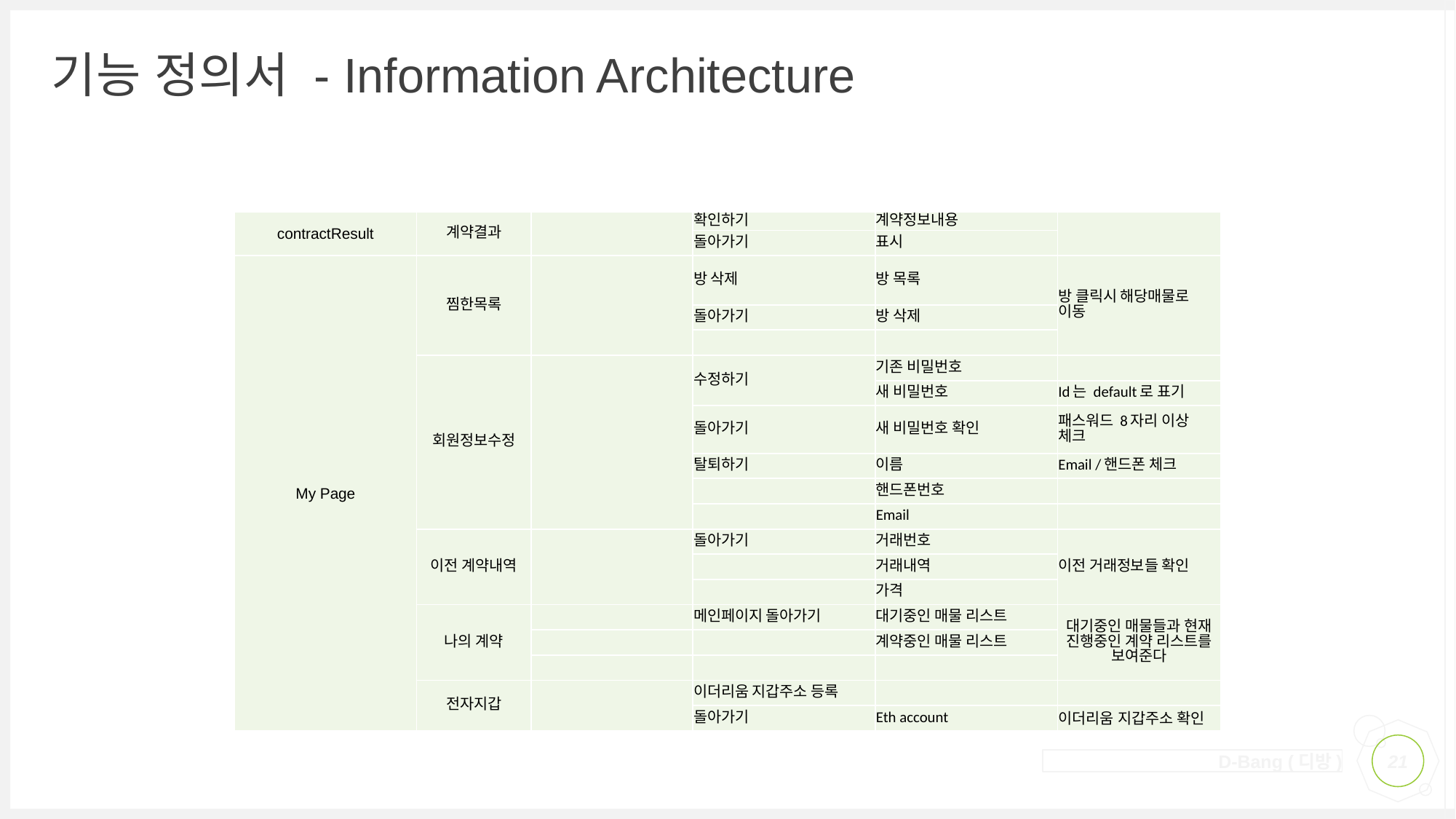

# 기능 정의서 - Information Architecture
| contractResult | 계약결과 |  | 확인하기 | 계약정보내용 |  |
| --- | --- | --- | --- | --- | --- |
|  |  |  | 돌아가기 | 표시 |  |
| My Page | 찜한목록 |  | 방 삭제 | 방 목록 | 방 클릭시 해당매물로 이동 |
|  |  |  | 돌아가기 | 방 삭제 |  |
|  |  |  |  |  |  |
|  | 회원정보수정 |  | 수정하기 | 기존 비밀번호 |  |
|  |  |  |  | 새 비밀번호 | Id는 default로 표기 |
|  |  |  | 돌아가기 | 새 비밀번호 확인 | 패스워드 8자리 이상 체크 |
|  |  |  | 탈퇴하기 | 이름 | Email /핸드폰 체크 |
|  |  |  |  | 핸드폰번호 |  |
|  |  |  |  | Email |  |
|  | 이전 계약내역 |  | 돌아가기 | 거래번호 | 이전 거래정보들 확인 |
|  |  |  |  | 거래내역 |  |
|  |  |  |  | 가격 |  |
|  | 나의 계약 |  | 메인페이지 돌아가기 | 대기중인 매물 리스트 | 대기중인 매물들과 현재 진행중인 계약 리스트를 보여준다 |
|  |  |  |  | 계약중인 매물 리스트 |  |
|  |  |  |  |  |  |
|  | 전자지갑 |  | 이더리움 지갑주소 등록 |  |  |
|  |  |  | 돌아가기 | Eth account | 이더리움 지갑주소 확인 |
21